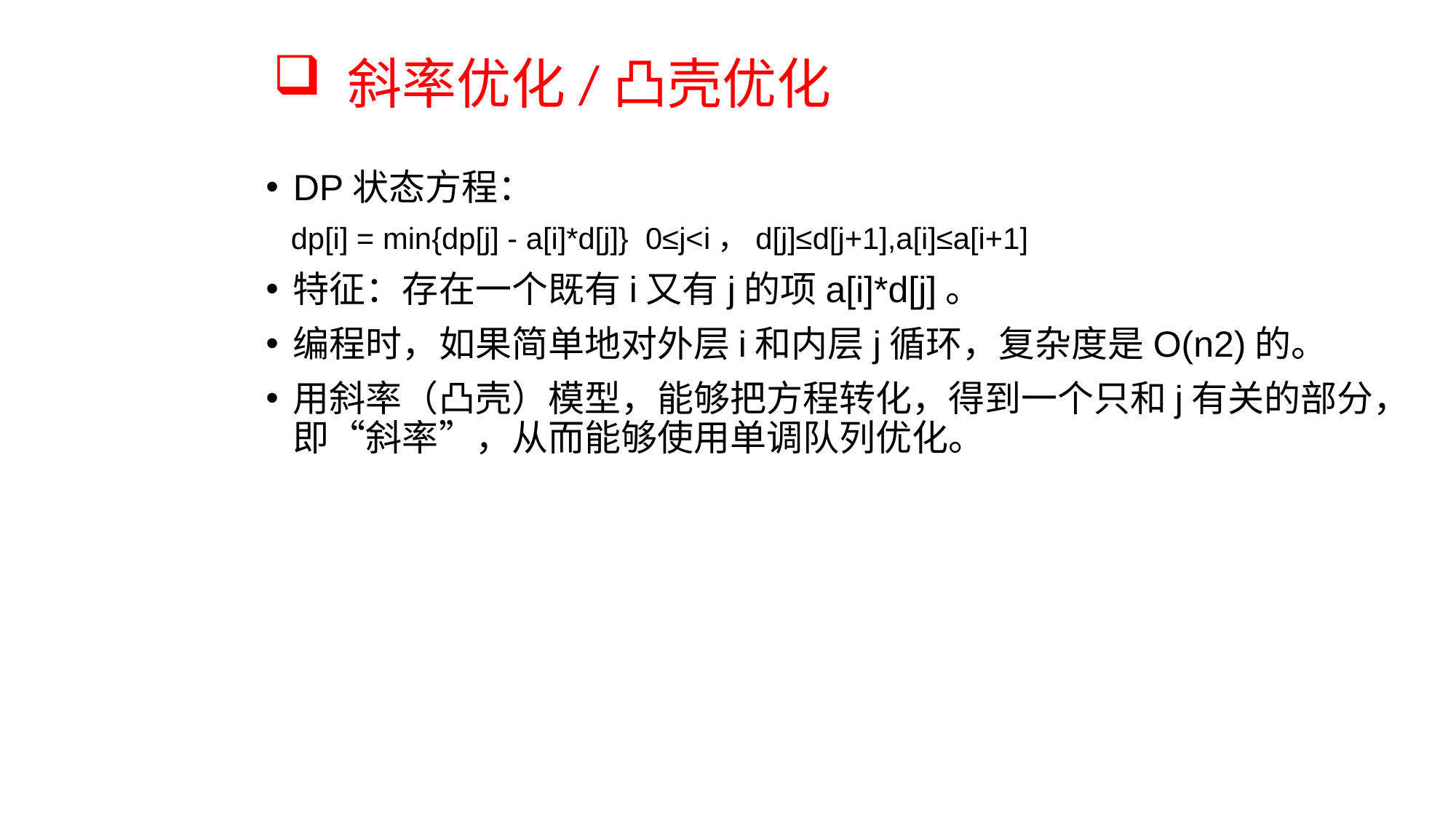

# 斜率优化/凸壳优化
DP状态方程：
   dp[i] = min{dp[j] - a[i]*d[j]}  0≤j<i，d[j]≤d[j+1],a[i]≤a[i+1]
特征：存在一个既有i又有j的项a[i]*d[j]。
编程时，如果简单地对外层i和内层j循环，复杂度是O(n2)的。
用斜率（凸壳）模型，能够把方程转化，得到一个只和j有关的部分，即“斜率”，从而能够使用单调队列优化。